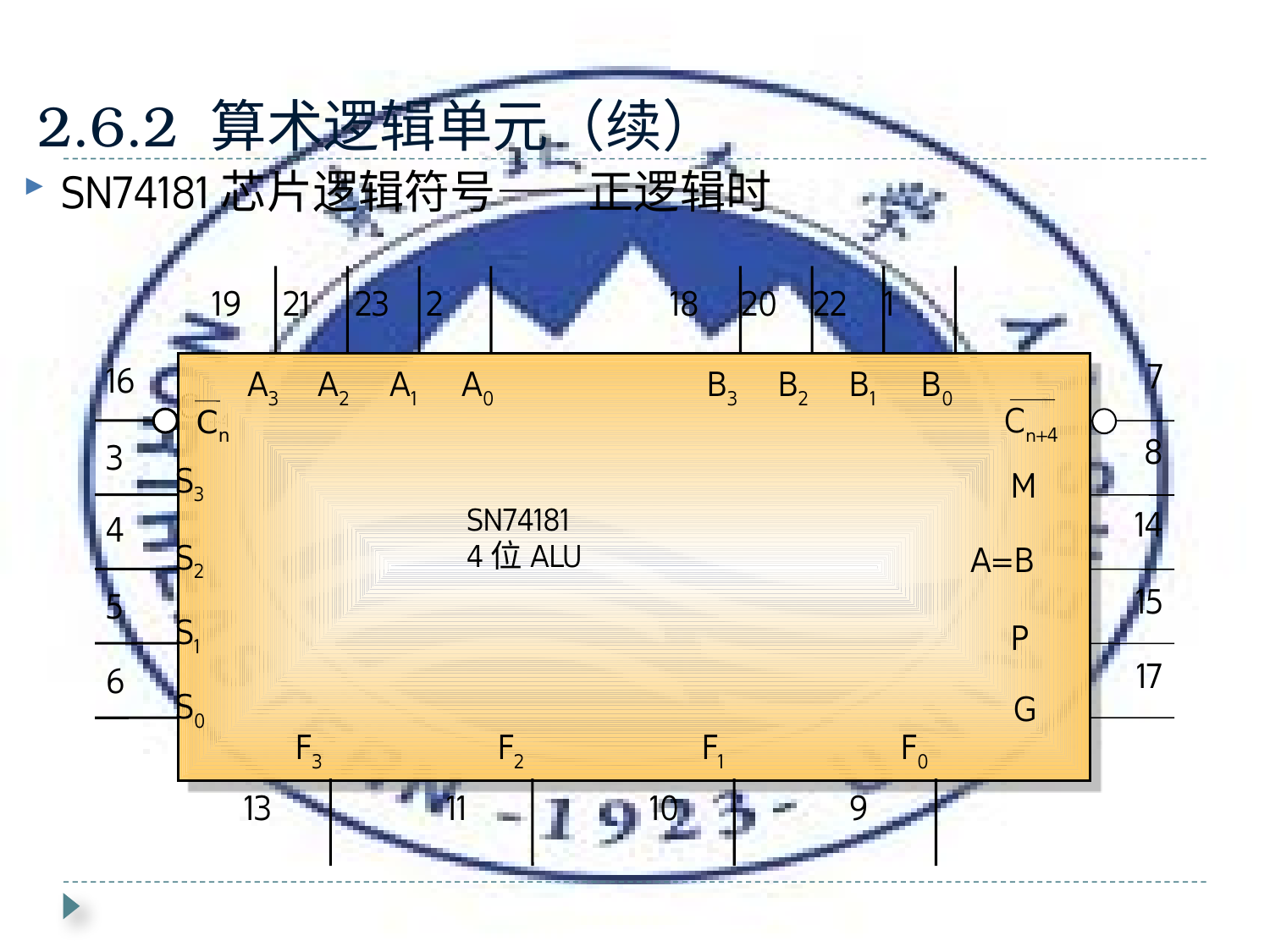

# 2.6.2 算术逻辑单元（续）
SN74181芯片逻辑符号——正逻辑时

19
21
23
2
18
20
22
1

7
A3
A2
A1
A0
B3
B2
B1
B0
16
Cn
Cn+4

Cn+4

8
3
S3
M

SN74181
4位ALU
14
4
S2
A=B

15
5
S1
P

17
6
S0
G

F3
F2
F1
F0
13
11
10
9